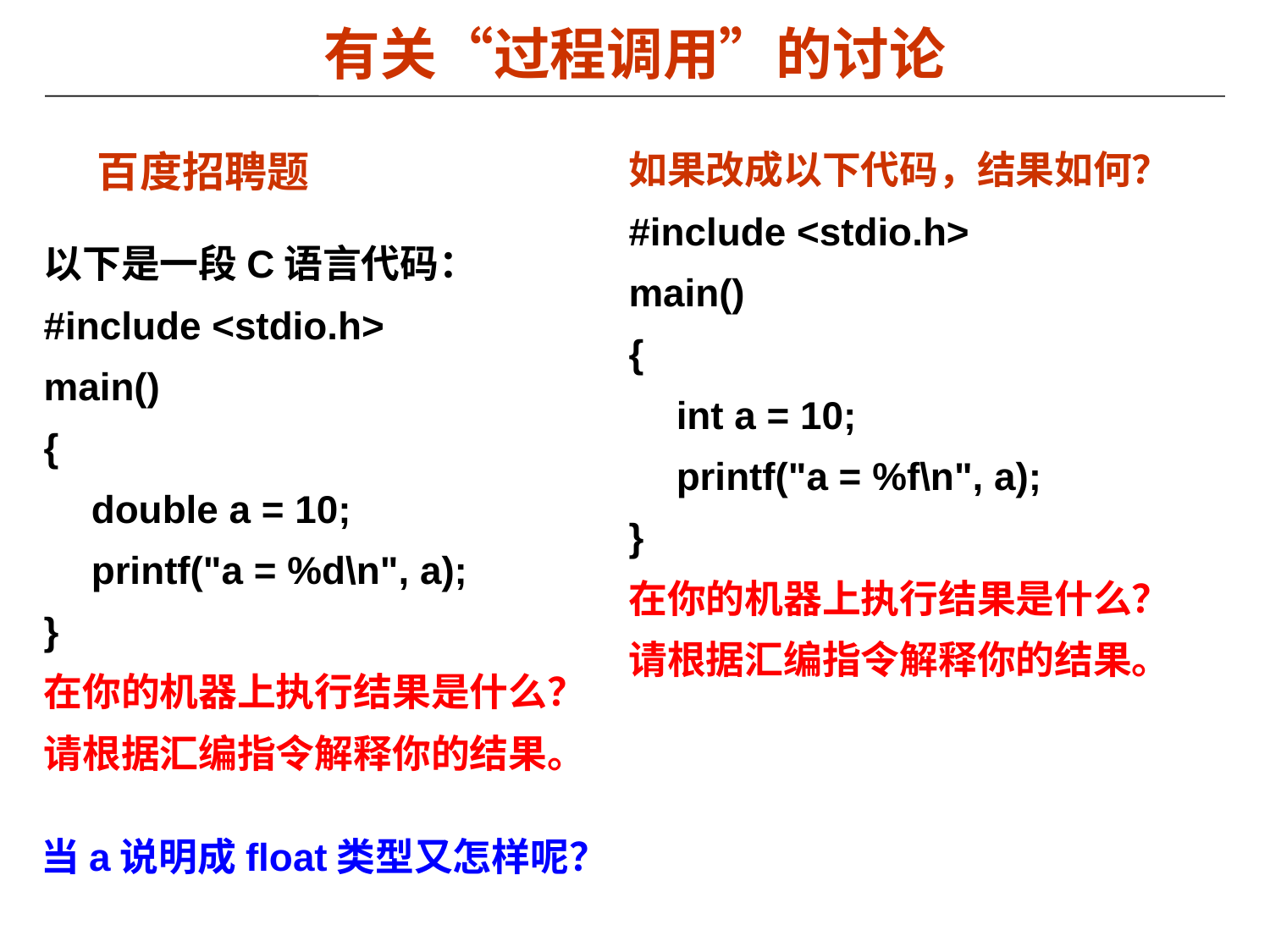

# 有关“过程调用”的讨论
如果改成以下代码，结果如何？
#include <stdio.h>
main()
{
	int a = 10;
	printf("a = %f\n", a);
}
在你的机器上执行结果是什么？
请根据汇编指令解释你的结果。
百度招聘题
以下是一段C语言代码：
#include <stdio.h>
main()
{
	double a = 10;
	printf("a = %d\n", a);
}
在你的机器上执行结果是什么？
请根据汇编指令解释你的结果。
当a说明成float类型又怎样呢？